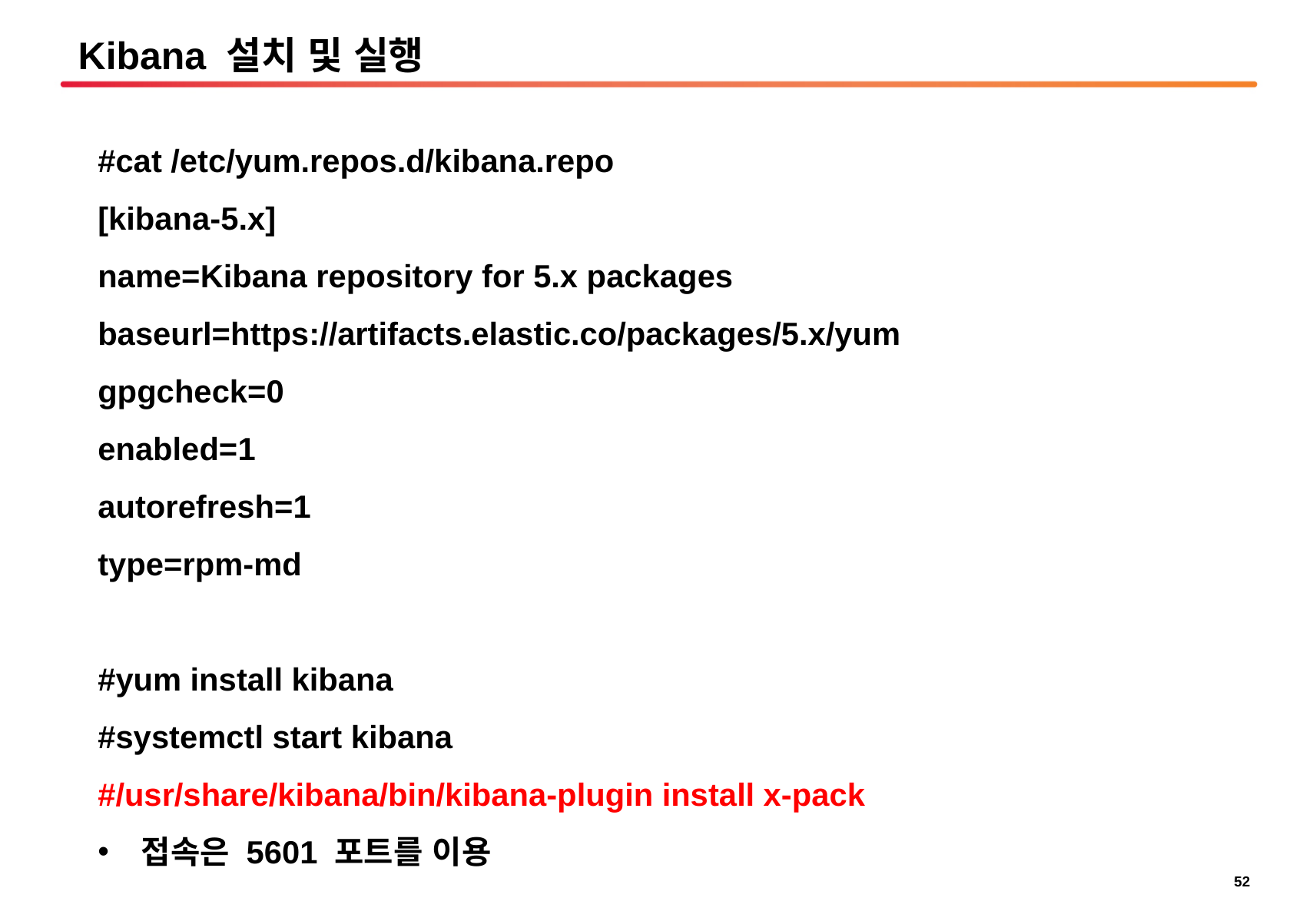

# Kibana 설치 및 실행

#cat /etc/yum.repos.d/kibana.repo
[kibana-5.x]
name=Kibana repository for 5.x packages
baseurl=https://artifacts.elastic.co/packages/5.x/yum
gpgcheck=0
enabled=1
autorefresh=1
type=rpm-md

#yum install kibana
#systemctl start kibana
#/usr/share/kibana/bin/kibana-plugin install x-pack
접속은 5601 포트를 이용